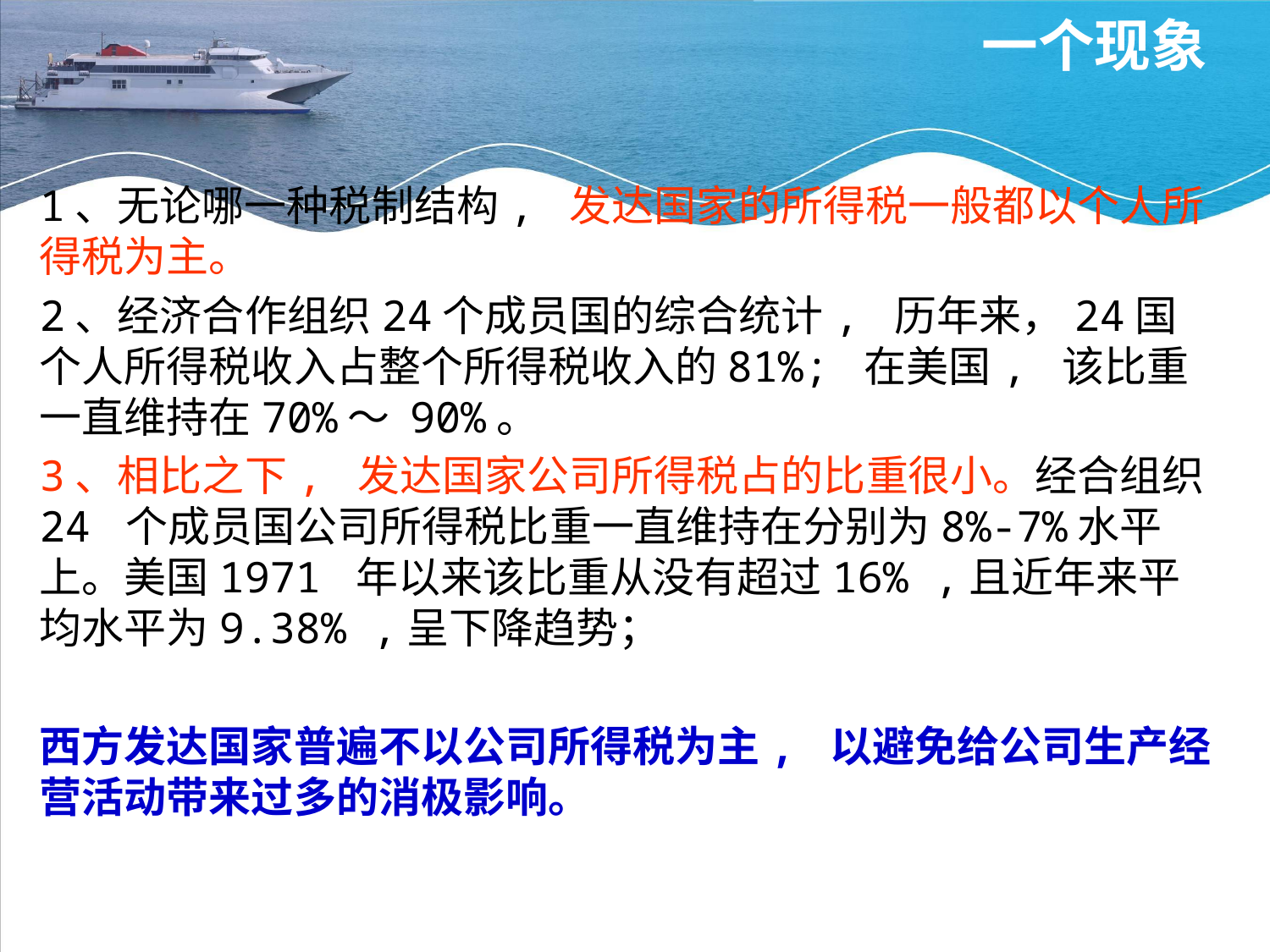

# 一个现象
1、无论哪一种税制结构, 发达国家的所得税一般都以个人所得税为主。
2、经济合作组织24个成员国的综合统计, 历年来，24国个人所得税收入占整个所得税收入的81%; 在美国, 该比重一直维持在70%～ 90%。
3、相比之下, 发达国家公司所得税占的比重很小。经合组织24 个成员国公司所得税比重一直维持在分别为8%-7%水平上。美国1971 年以来该比重从没有超过16% ,且近年来平均水平为9.38% ,呈下降趋势；

西方发达国家普遍不以公司所得税为主, 以避免给公司生产经营活动带来过多的消极影响。